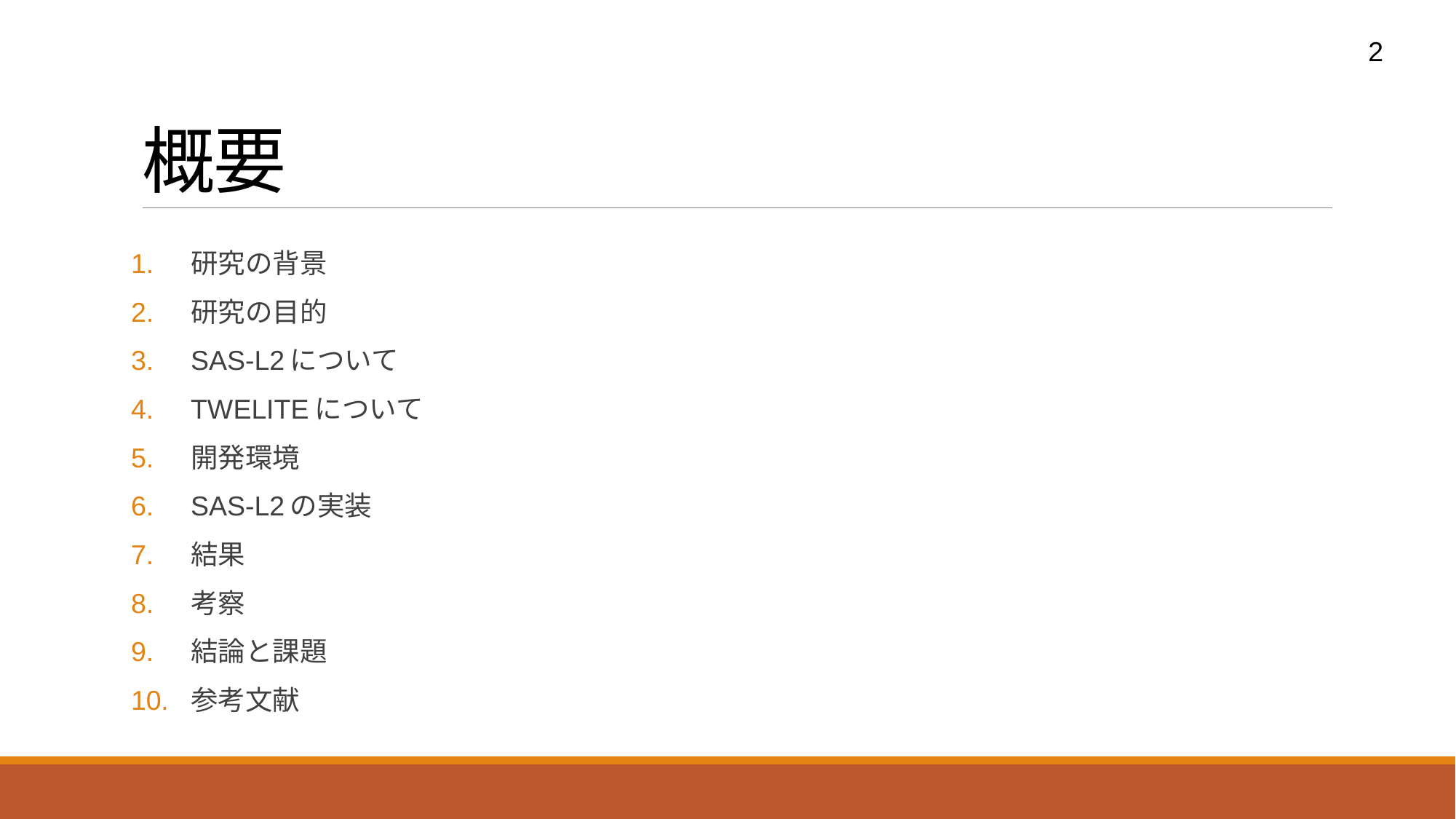

2
# 概要
研究の背景
研究の目的
SAS-L2について
TWELITEについて
開発環境
SAS-L2の実装
結果
考察
結論と課題
参考文献